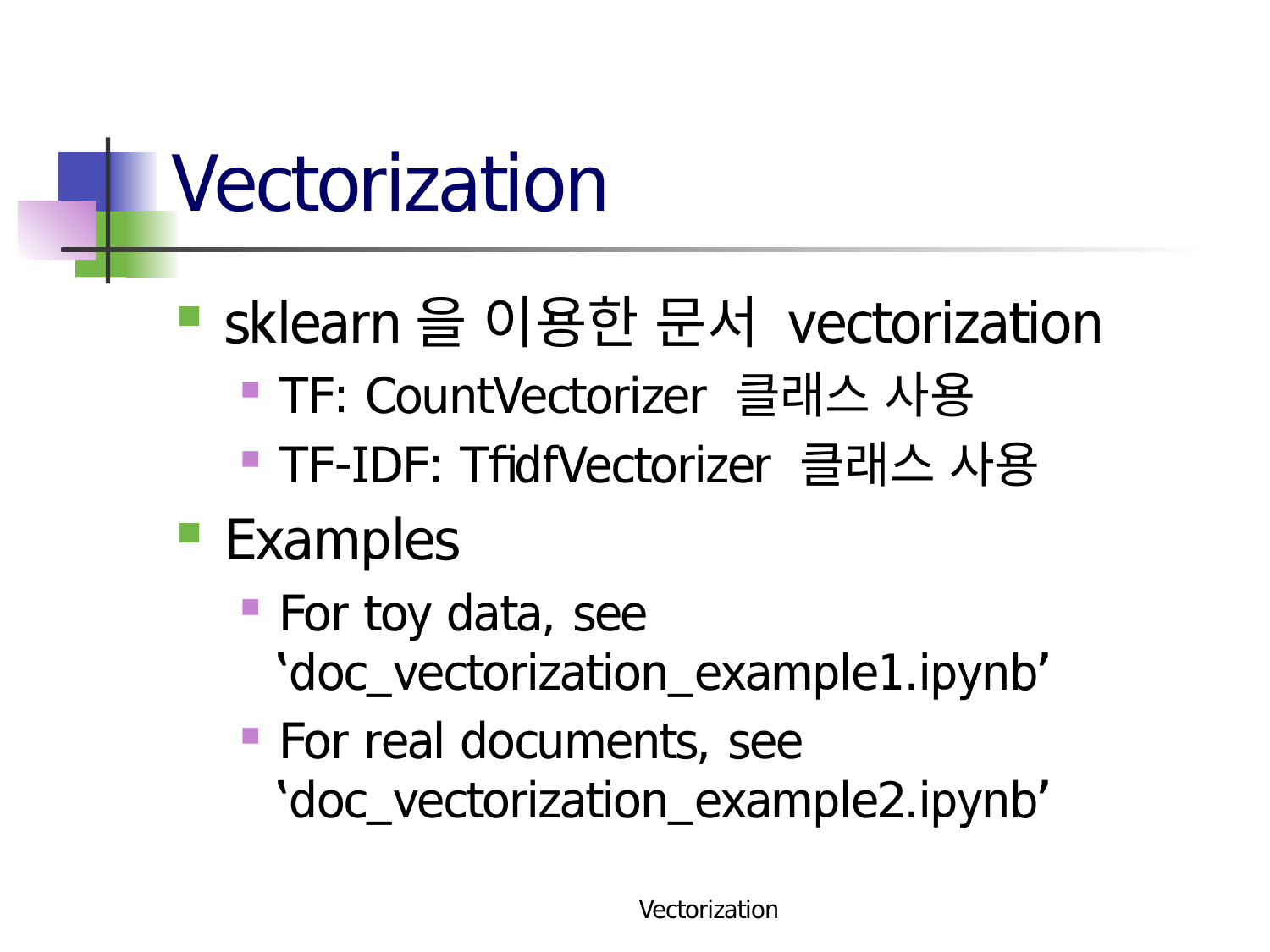

# Vectorization
sklearn을 이용한 문서 vectorization
TF: CountVectorizer 클래스 사용
TF-IDF: TfidfVectorizer 클래스 사용
Examples
For toy data, see ‘doc_vectorization_example1.ipynb’
For real documents, see ‘doc_vectorization_example2.ipynb’

Vectorization